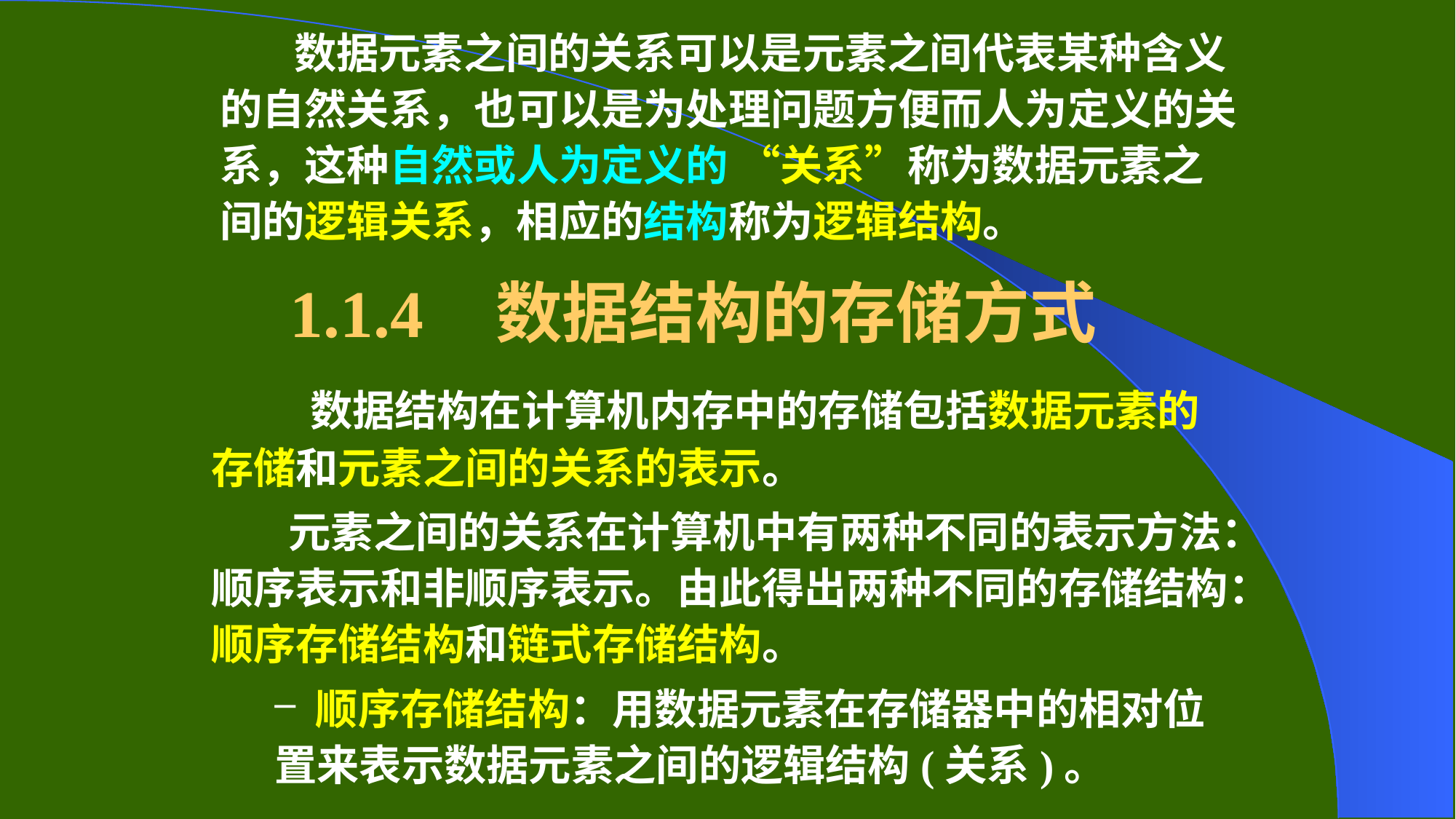

数据元素之间的关系可以是元素之间代表某种含义的自然关系，也可以是为处理问题方便而人为定义的关系，这种自然或人为定义的 “关系”称为数据元素之间的逻辑关系，相应的结构称为逻辑结构。
1.1.4   数据结构的存储方式
# 数据结构在计算机内存中的存储包括数据元素的存储和元素之间的关系的表示。
       元素之间的关系在计算机中有两种不同的表示方法：顺序表示和非顺序表示。由此得出两种不同的存储结构：顺序存储结构和链式存储结构。
 顺序存储结构：用数据元素在存储器中的相对位置来表示数据元素之间的逻辑结构(关系)。